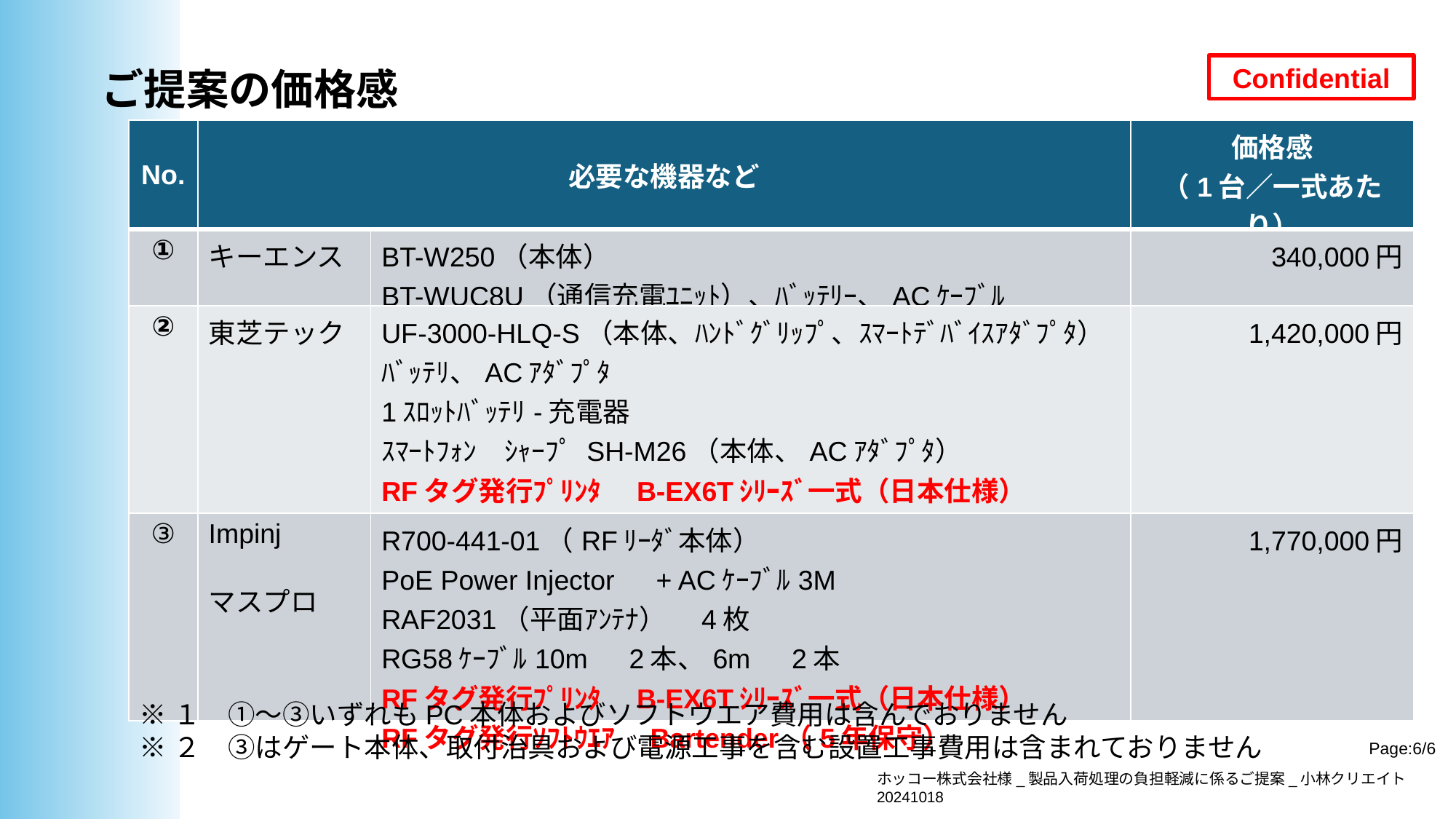

Confidential
ご提案の価格感
| No. | 必要な機器など |  | 価格感 （1台／一式あたり） |
| --- | --- | --- | --- |
| ① | キーエンス | BT-W250（本体） BT-WUC8U（通信充電ﾕﾆｯﾄ）、ﾊﾞｯﾃﾘｰ、ACｹｰﾌﾞﾙ | 340,000円 |
| ② | 東芝テック | UF-3000-HLQ-S（本体、ﾊﾝﾄﾞｸﾞﾘｯﾌﾟ、ｽﾏｰﾄﾃﾞﾊﾞｲｽｱﾀﾞﾌﾟﾀ） ﾊﾞｯﾃﾘ、ACｱﾀﾞﾌﾟﾀ 1ｽﾛｯﾄﾊﾞｯﾃﾘ-充電器 ｽﾏｰﾄﾌｫﾝ　ｼｬｰﾌﾟ SH-M26（本体、ACｱﾀﾞﾌﾟﾀ） RFタグ発行ﾌﾟﾘﾝﾀ　B-EX6Tｼﾘｰｽﾞ一式（日本仕様） RFタグ発行ｿﾌﾄｳｴｱ　Bartender（5年保守） | 1,420,000円 |
| ③ | Impinj マスプロ | R700-441-01（RFﾘｰﾀﾞ本体） PoE Power Injector　+ ACｹｰﾌﾞﾙ3M RAF2031（平面ｱﾝﾃﾅ）　4枚 RG58ｹｰﾌﾞﾙ10m　2本、6m　2本 RFタグ発行ﾌﾟﾘﾝﾀ　B-EX6Tｼﾘｰｽﾞ一式（日本仕様） RFタグ発行ｿﾌﾄｳｴｱ　Bartender（5年保守） | 1,770,000円 |
※１　①～③いずれもPC本体およびソフトウエア費用は含んでおりません
※２　③はゲート本体、取付治具および電源工事を含む設置工事費用は含まれておりません
Page:6/6
ホッコー株式会社様_製品入荷処理の負担軽減に係るご提案_小林クリエイト20241018